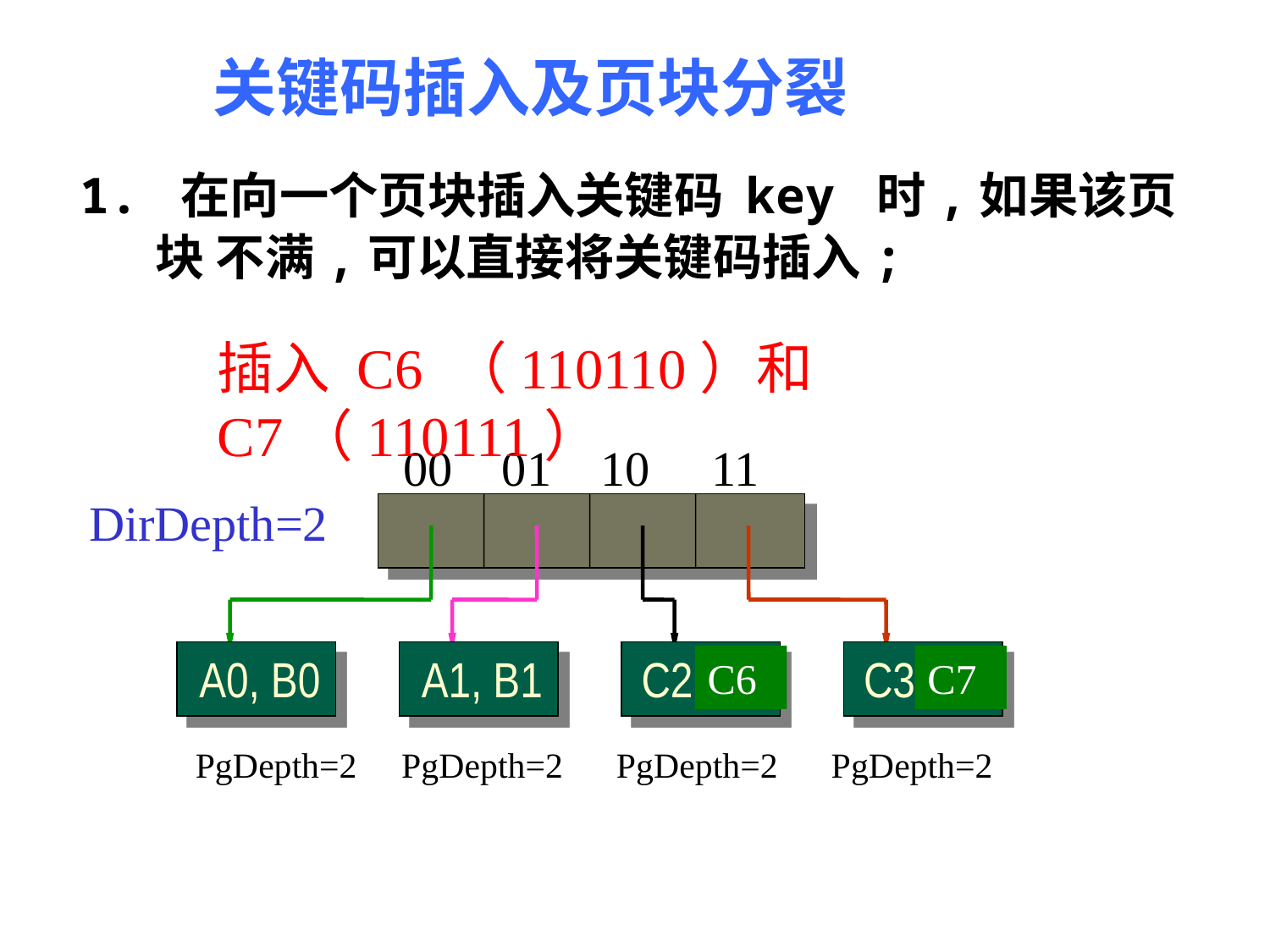

# 关键码插入及页块分裂
1. 在向一个页块插入关键码 key 时,如果该页块 不满,可以直接将关键码插入;
插入 C6 （110110）和 C7（110111）
00    01    10     11
DirDepth=2

A0, B0

A1, B1

C2

C3
PgDepth=2     PgDepth=2      PgDepth=2      PgDepth=2
C6
C7